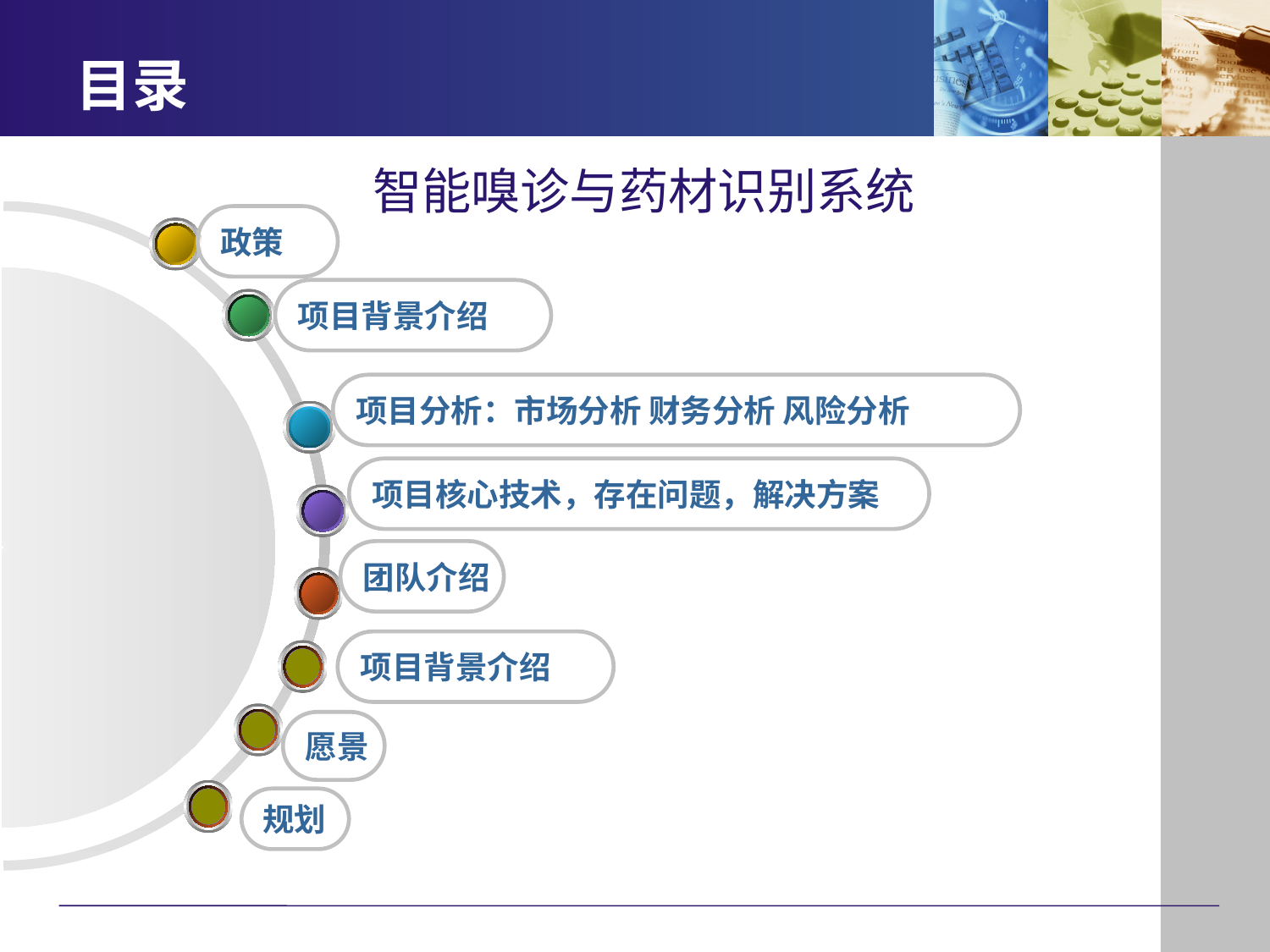

# 目录

智能嗅诊与药材识别系统

政策

项目背景介绍

项目分析：市场分析 财务分析 风险分析

项目核心技术，存在问题，解决方案

团队介绍

项目背景介绍

愿景

规划